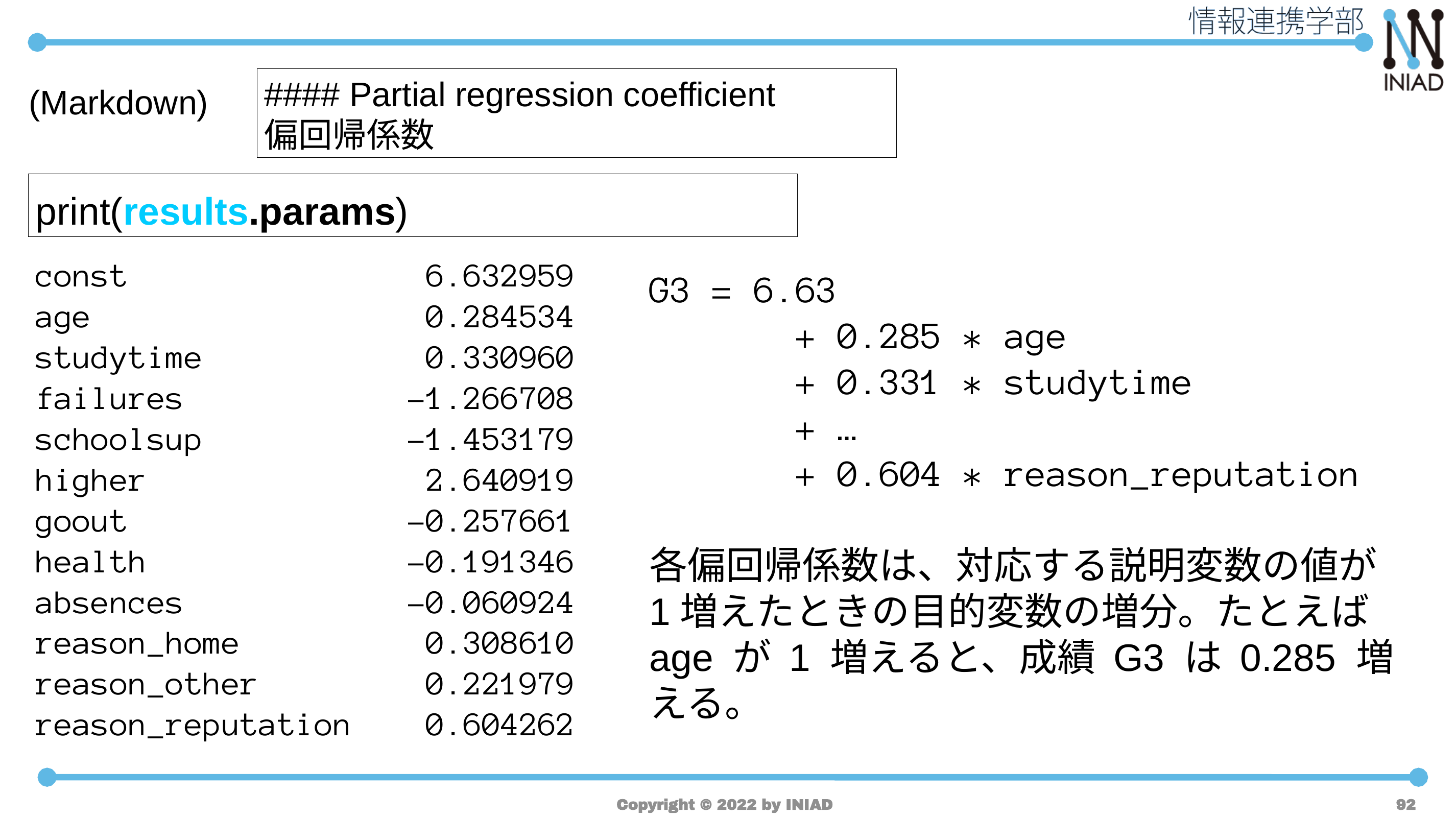

#### Partial regression coefficient
偏回帰係数
(Markdown)
print(results.params)
const                6.632959
age                  0.284534
studytime            0.330960
failures            -1.266708
schoolsup           -1.453179
higher               2.640919
goout               -0.257661
health              -0.191346
absences            -0.060924
reason_home          0.308610
reason_other         0.221979
reason_reputation    0.604262
G3 = 6.63
       + 0.285 * age
       + 0.331 * studytime
       + …
       + 0.604 * reason_reputation
各偏回帰係数は、対応する説明変数の値が1増えたときの目的変数の増分。たとえば age が 1 増えると、成績 G3 は 0.285 増える。
Copyright © 2022 by INIAD
92